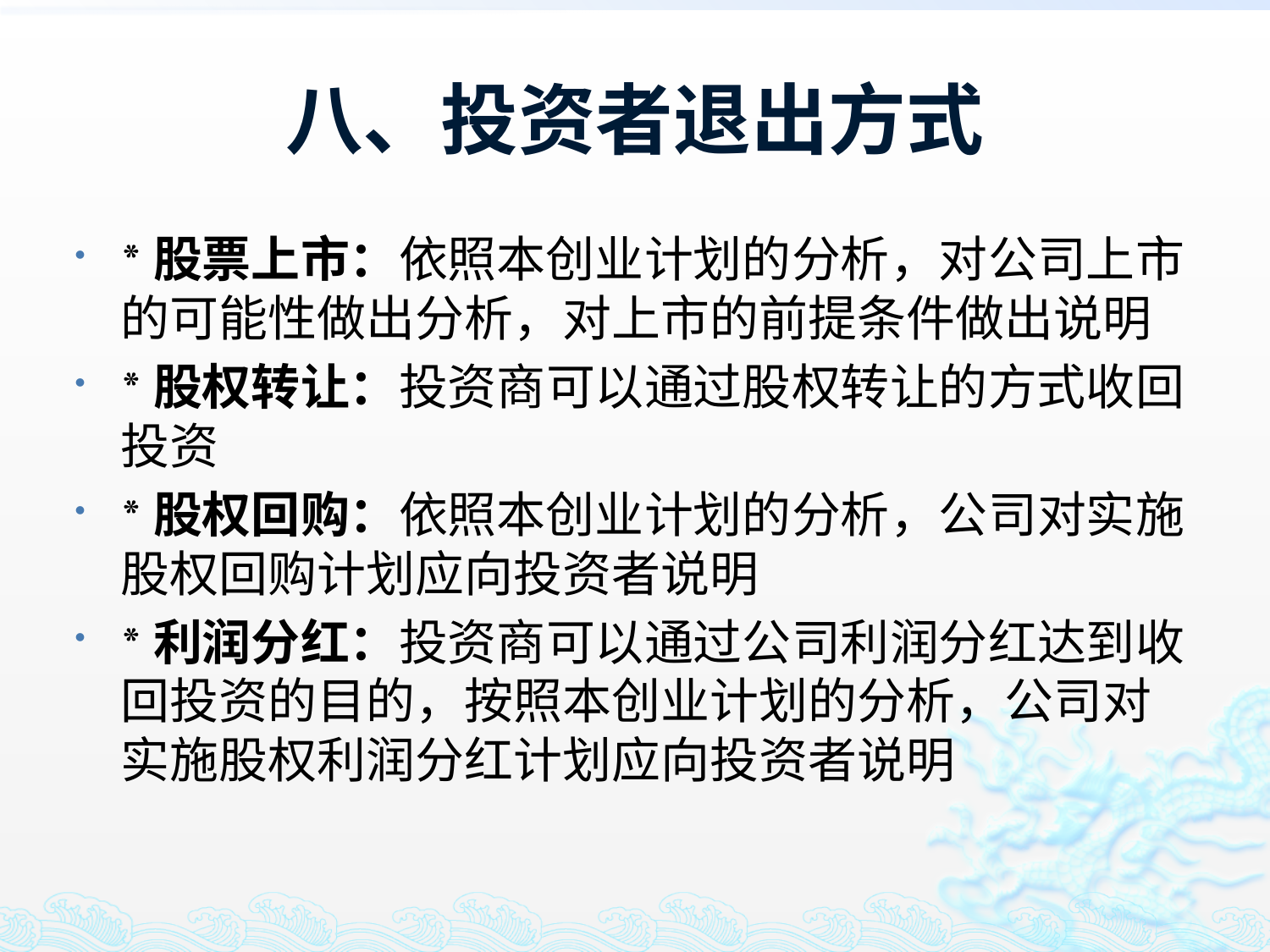

# 八、投资者退出方式
*股票上市：依照本创业计划的分析，对公司上市的可能性做出分析，对上市的前提条件做出说明
*股权转让：投资商可以通过股权转让的方式收回投资
*股权回购：依照本创业计划的分析，公司对实施股权回购计划应向投资者说明
*利润分红：投资商可以通过公司利润分红达到收回投资的目的，按照本创业计划的分析，公司对实施股权利润分红计划应向投资者说明